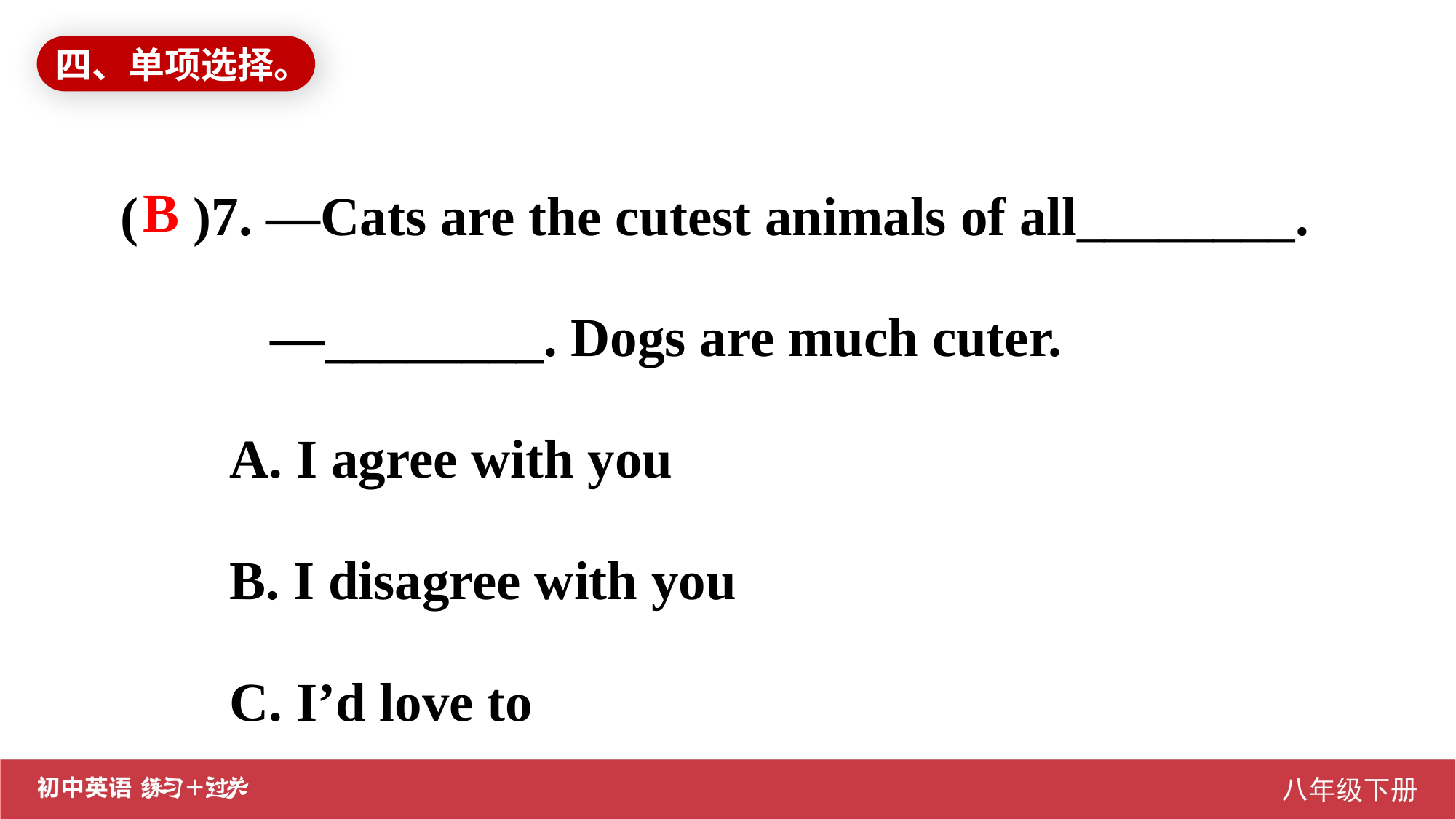

四、单项选择。
(    )7. —Cats are the cutest animals of all________.
           —________. Dogs are much cuter.
	A. I agree with you
        B. I disagree with you
        C. I’d love to
B